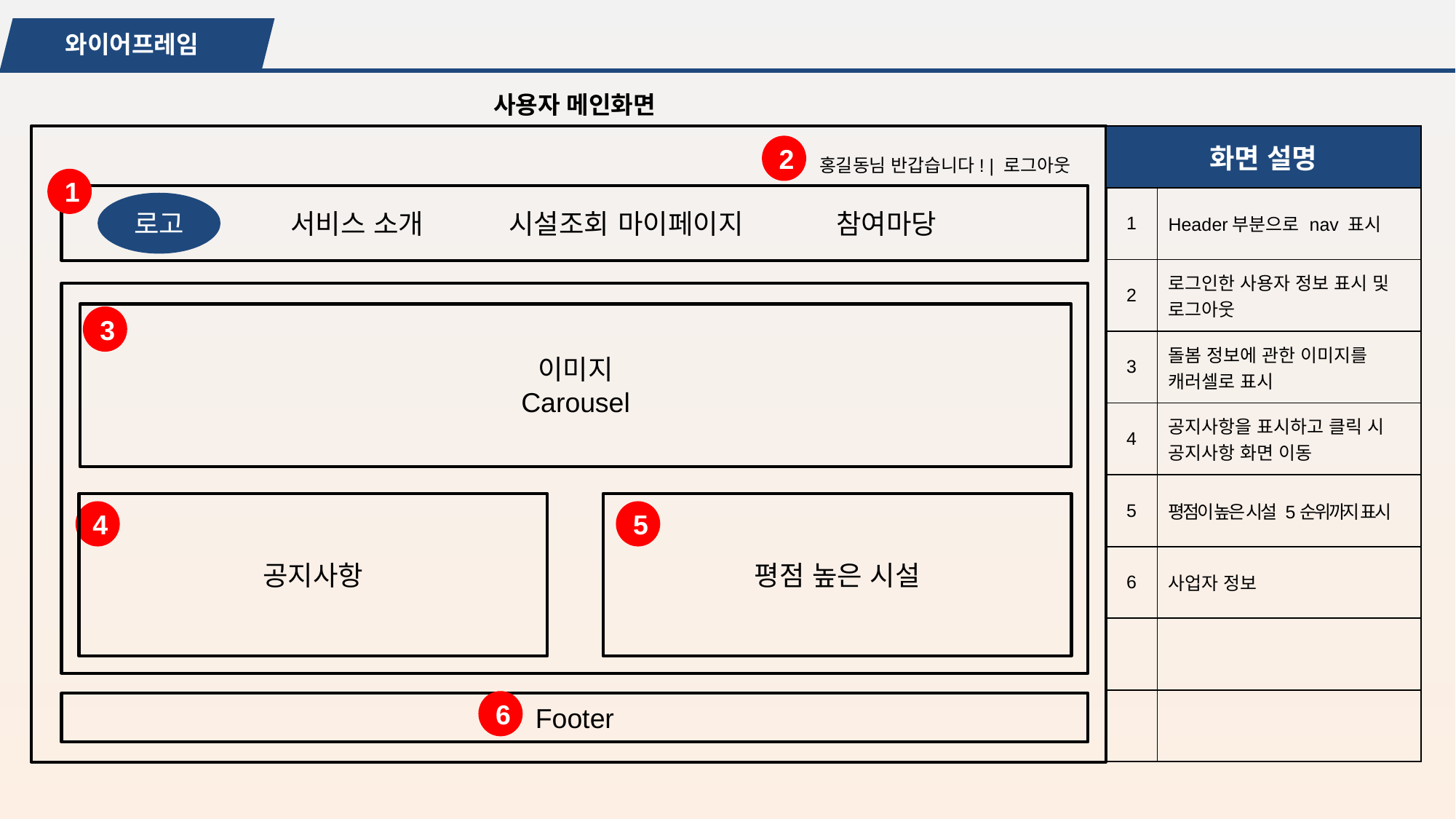

와이어프레임

사용자 메인화면
| 화면 설명 |  |
| --- | --- |
| 1 | Header부분으로 nav 표시 |
| 2 | 로그인한 사용자 정보 표시 및 로그아웃 |
| 3 | 돌봄 정보에 관한 이미지를 캐러셀로 표시 |
| 4 | 공지사항을 표시하고 클릭 시 공지사항 화면 이동 |
| 5 | 평점이 높은 시설 5순위까지 표시 |
| 6 | 사업자 정보 |
|  |  |
|  |  |

2
홍길동님 반갑습니다! | 로그아웃
1
		서비스 소개	시설조회	마이페이지	참여마당
로고

이미지
Carousel
3
공지사항
평점 높은 시설
5
4
6
Footer